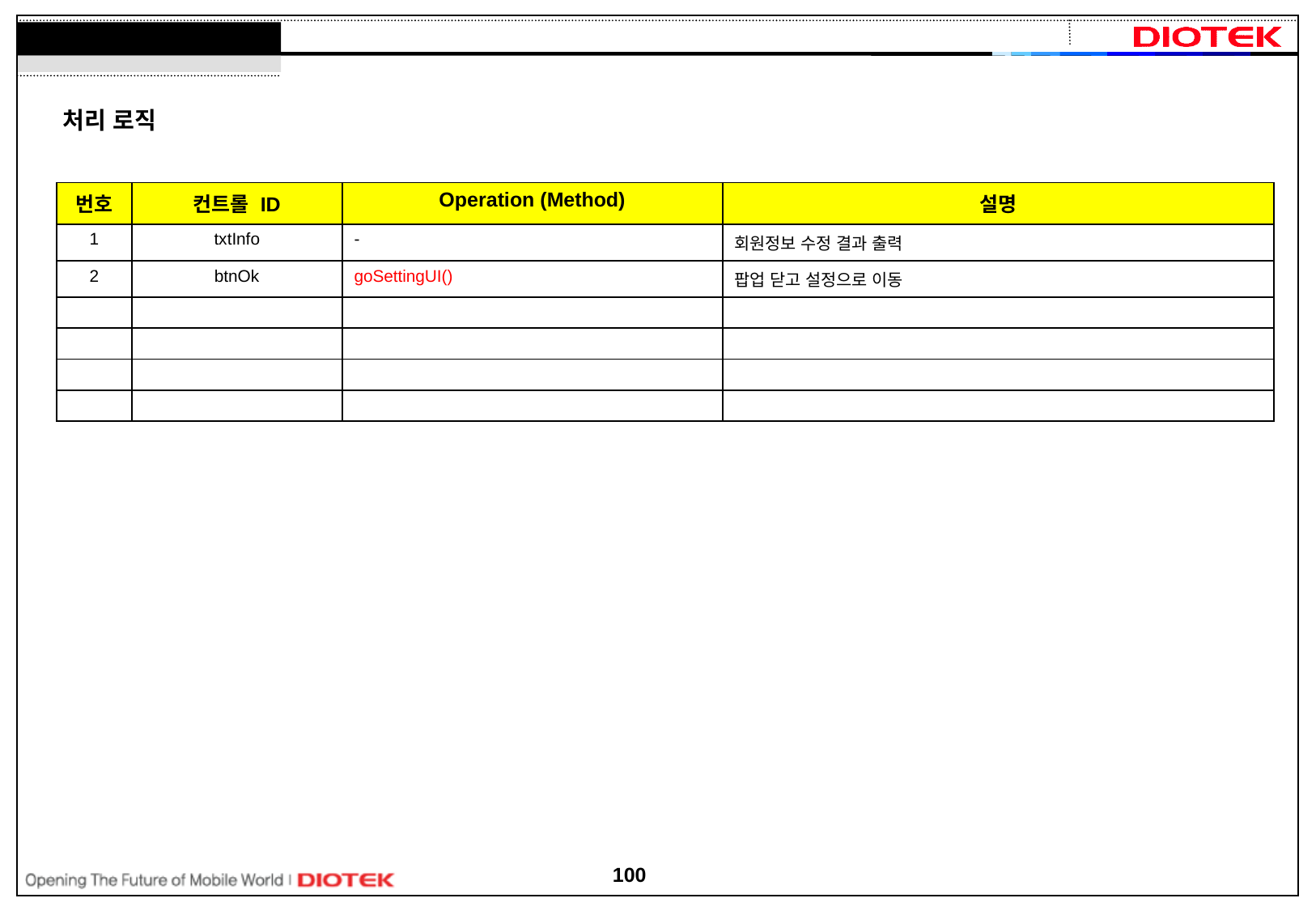

처리 로직
| 번호 | 컨트롤 ID | Operation (Method) | 설명 |
| --- | --- | --- | --- |
| 1 | txtInfo | - | 회원정보 수정 결과 출력 |
| 2 | btnOk | goSettingUI() | 팝업 닫고 설정으로 이동 |
|  |  |  |  |
|  |  |  |  |
|  |  |  |  |
|  |  |  |  |